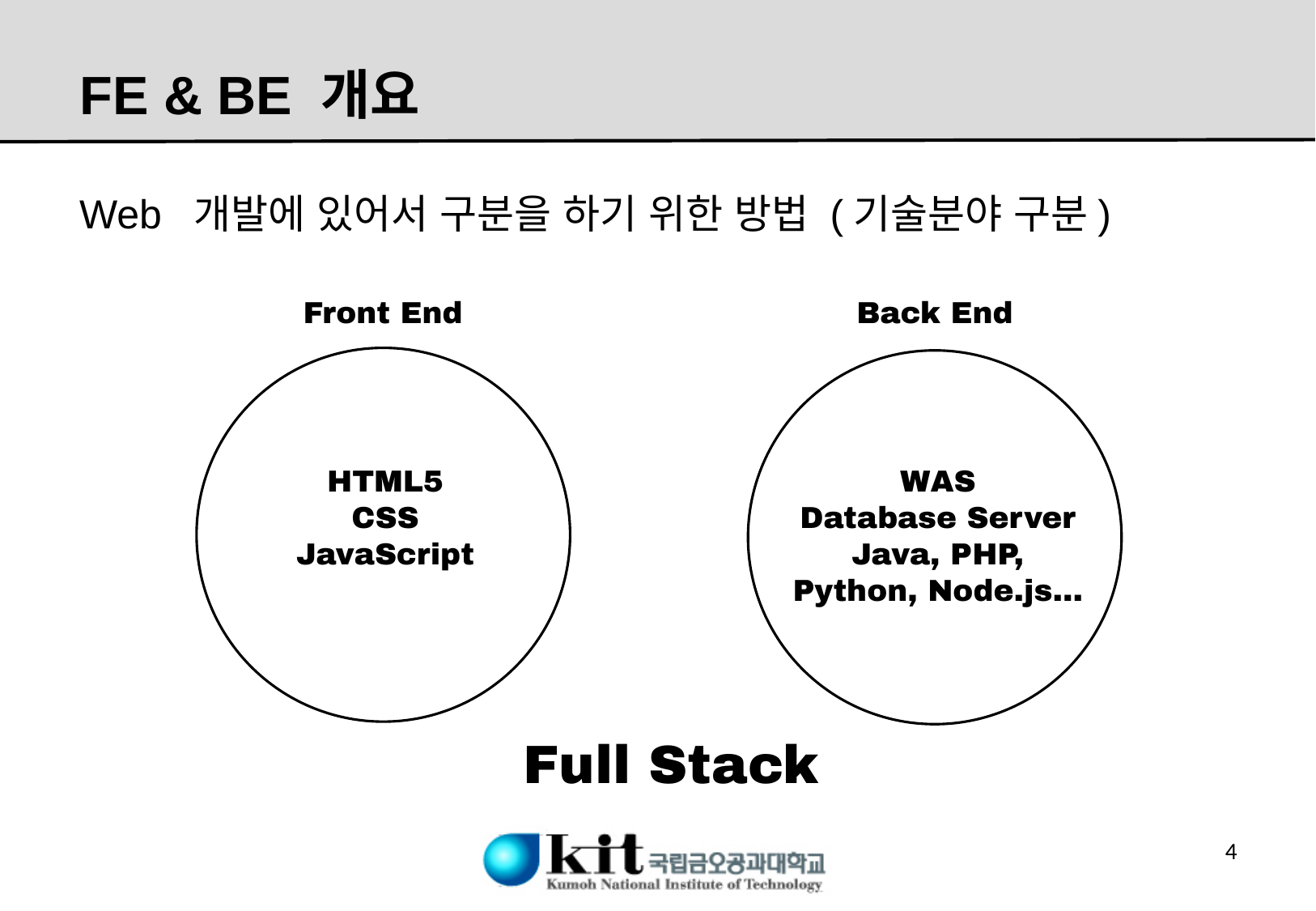

# FE & BE 개요
Web  개발에 있어서 구분을 하기 위한 방법 (기술분야 구분)
Front End
Back End

HTML5
CSS
JavaScript
WAS
Database Server
Java, PHP,
Python, Node.js...
Full Stack
4